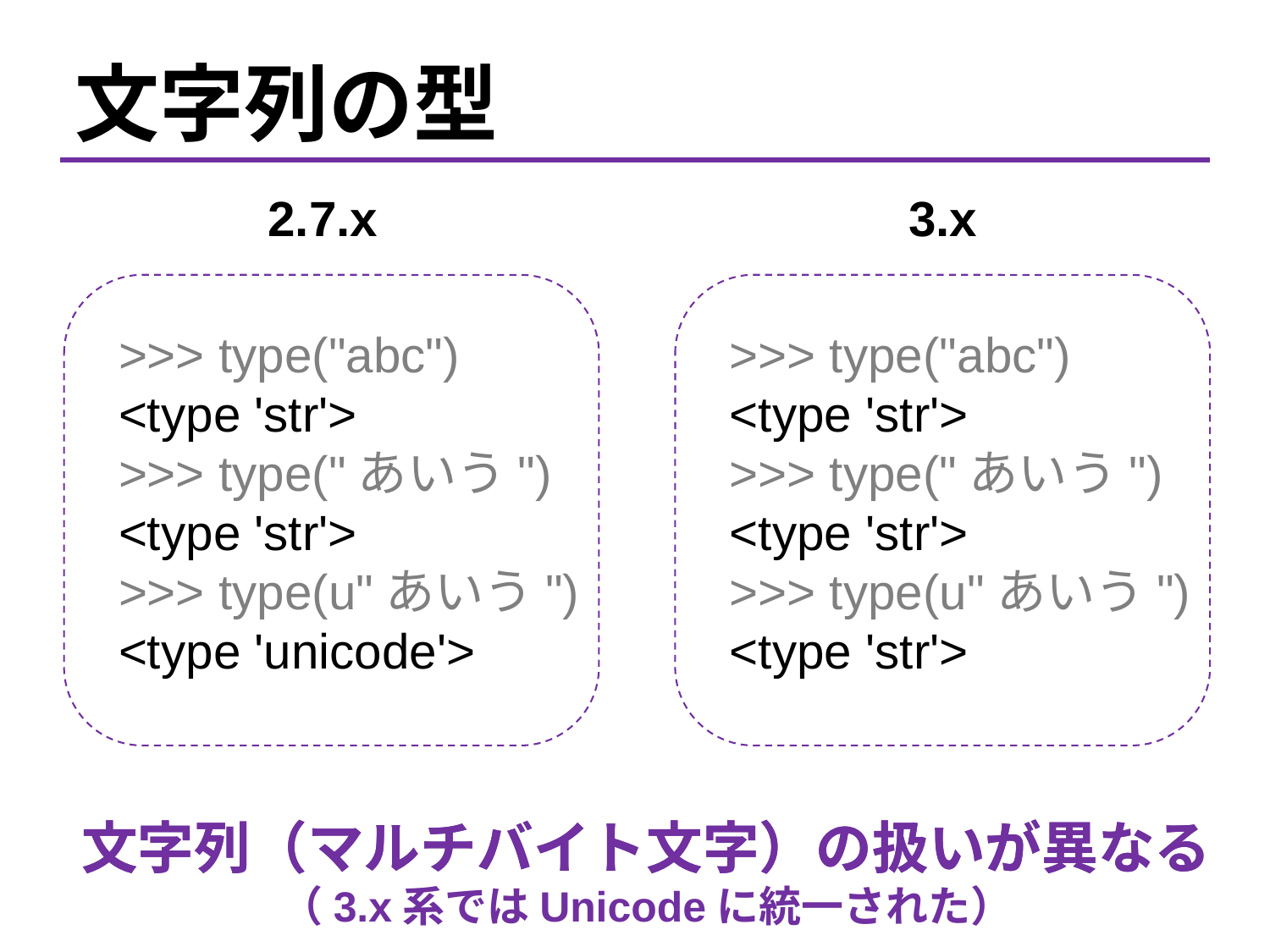

文字列の型
2.7.x
3.x

>>> type("abc")
<type 'str'>
>>> type("あいう")
<type 'str'>
>>> type(u"あいう")
<type 'unicode'>
>>> type("abc")
<type 'str'>
>>> type("あいう")
<type 'str'>
>>> type(u"あいう")
<type 'str'>
文字列（マルチバイト文字）の扱いが異なる
文字列（マルチバイト文字）の扱いが異なる
（3.x系ではUnicodeに統一された）